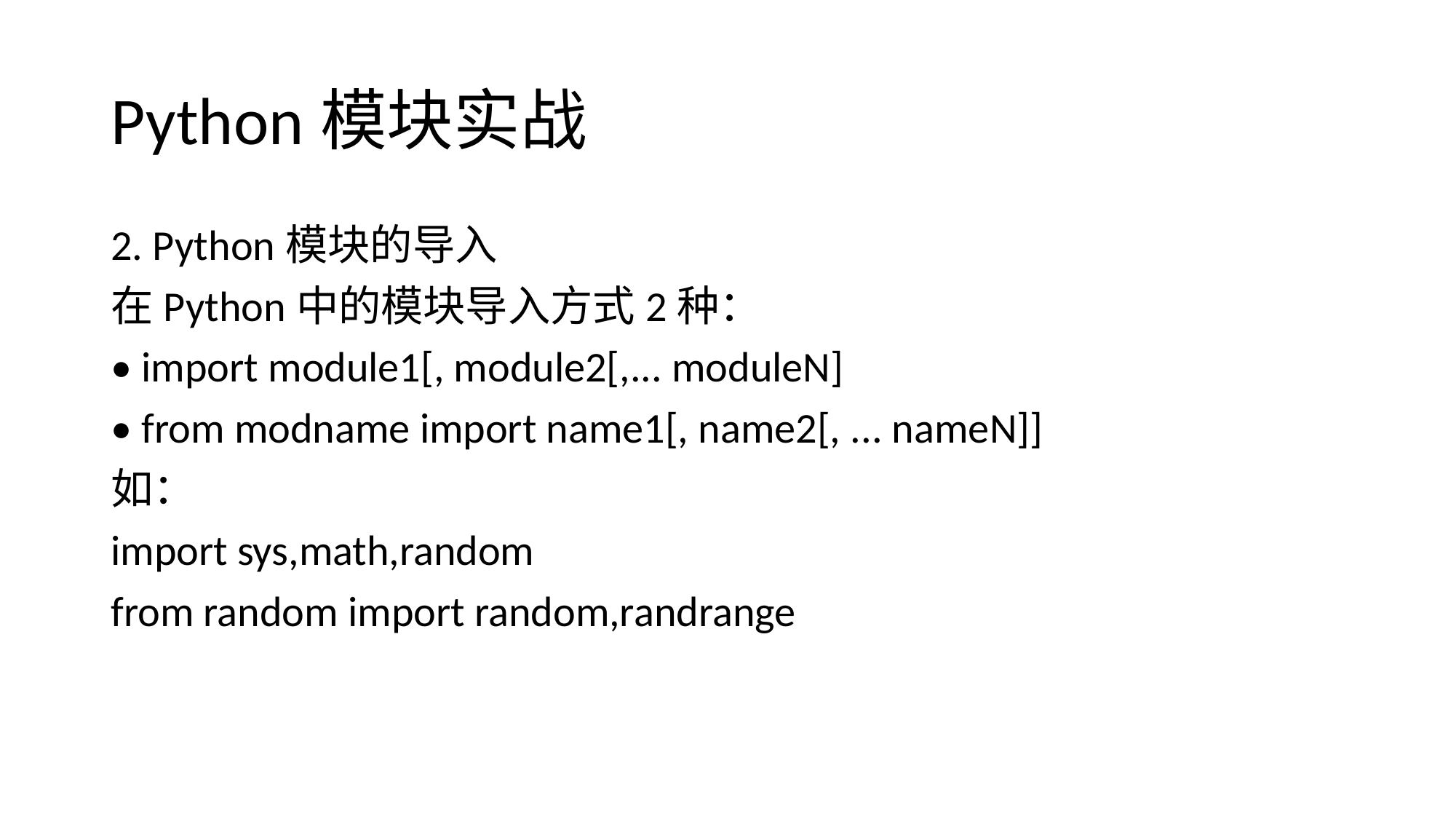

# Python模块实战
2. Python模块的导入
在Python中的模块导入方式2种：
• import module1[, module2[,... moduleN]
• from modname import name1[, name2[, ... nameN]]
如：
import sys,math,random
from random import random,randrange